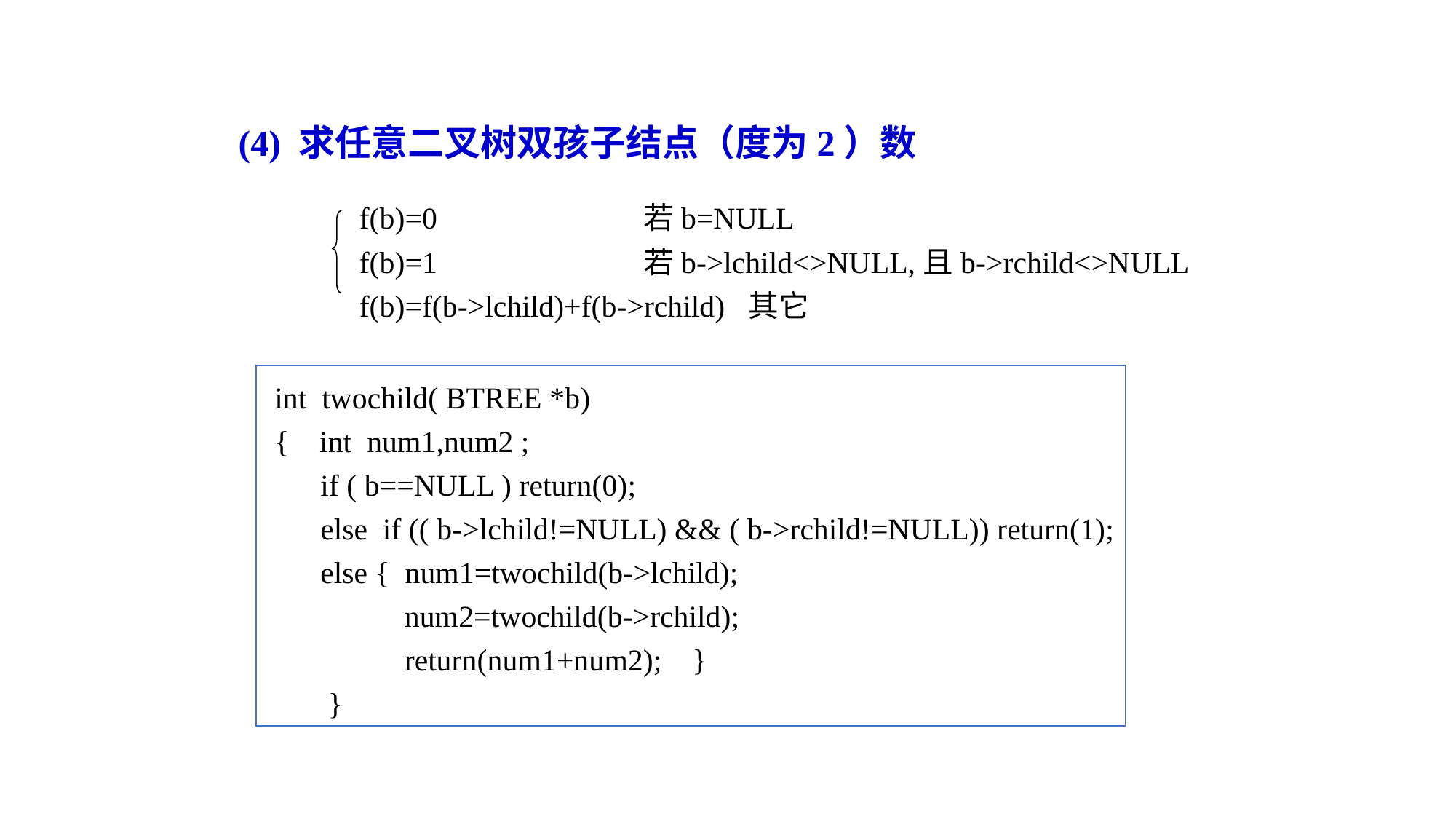

(4) 求任意二叉树双孩子结点（度为2）数
         f(b)=0                          若b=NULL
         f(b)=1                          若b->lchild<>NULL,且b->rchild<>NULL
         f(b)=f(b->lchild)+f(b->rchild)  其它

 int  twochild( BTREE *b)
 {    int  num1,num2 ;
       if ( b==NULL ) return(0);
       else  if (( b->lchild!=NULL) && ( b->rchild!=NULL)) return(1);
       else {  num1=twochild(b->lchild);
                  num2=twochild(b->rchild);
                  return(num1+num2);    }
        }